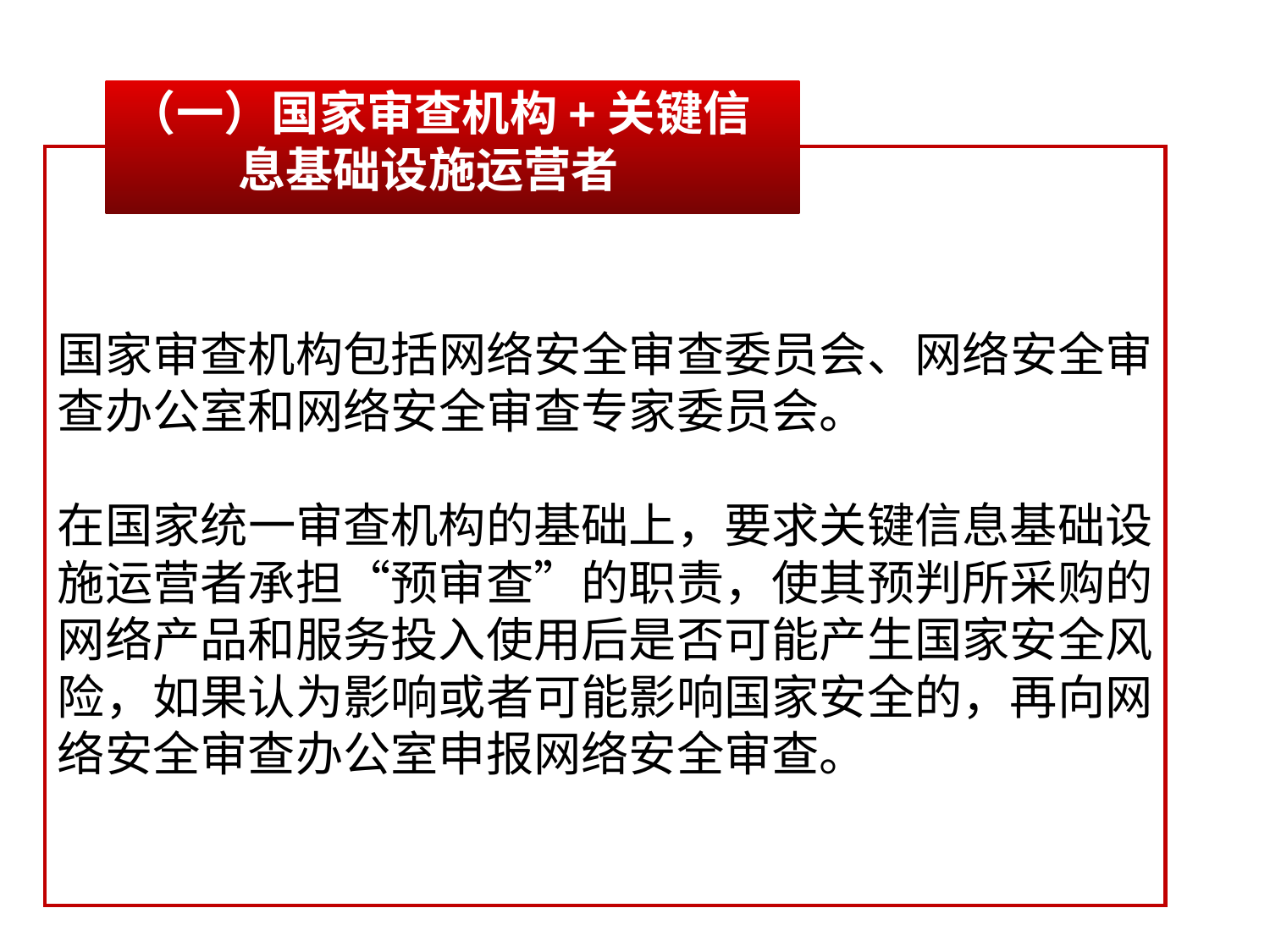

（一）国家审查机构+关键信息基础设施运营者

国家审查机构包括网络安全审查委员会、网络安全审查办公室和网络安全审查专家委员会。

在国家统一审查机构的基础上，要求关键信息基础设施运营者承担“预审查”的职责，使其预判所采购的网络产品和服务投入使用后是否可能产生国家安全风险，如果认为影响或者可能影响国家安全的，再向网络安全审查办公室申报网络安全审查。